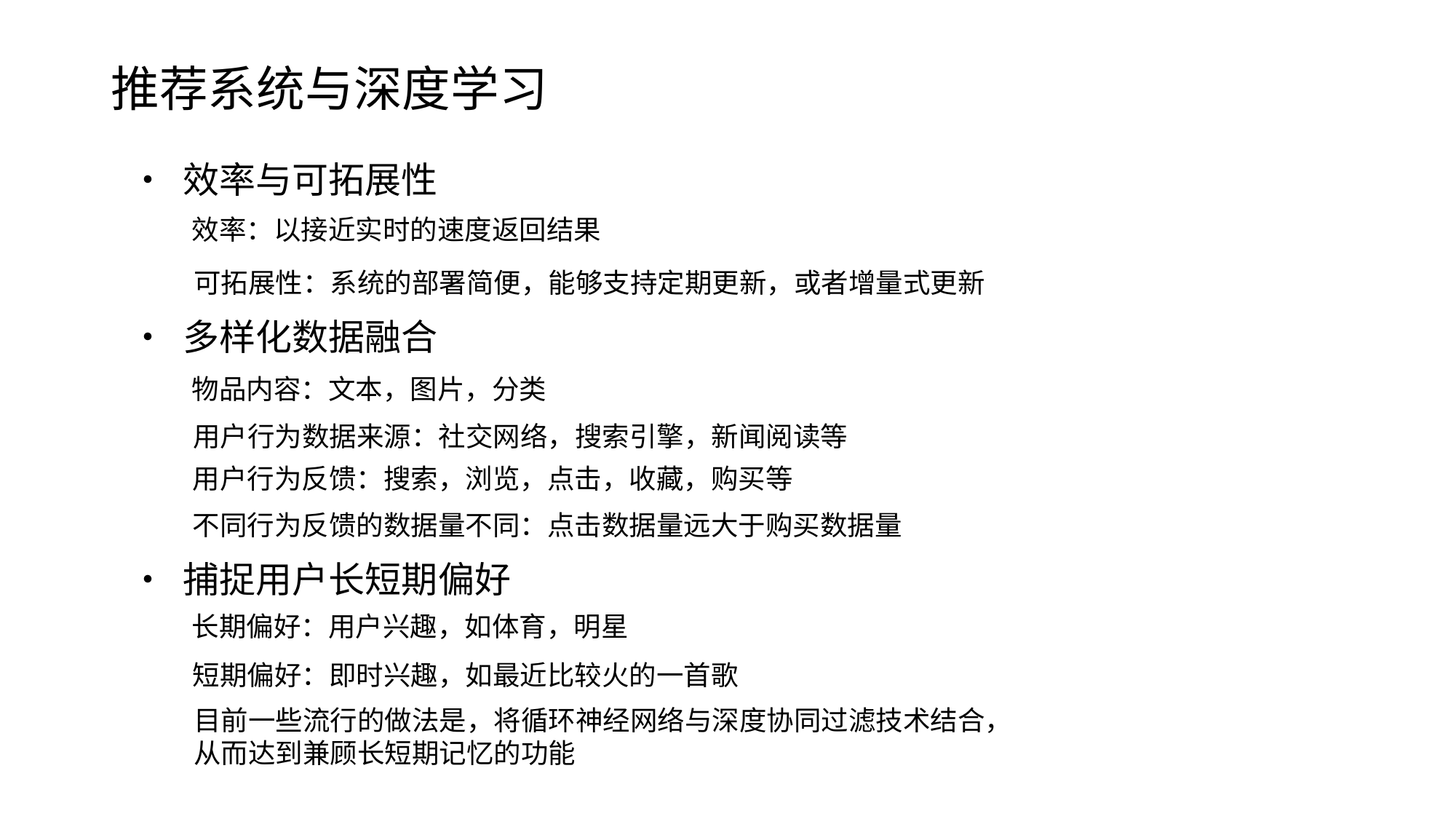

# 推荐系统与深度学习
• 效率与可拓展性
效率：以接近实时的速度返回结果
可拓展性：系统的部署简便，能够支持定期更新，或者增量式更新
• 多样化数据融合
物品内容：文本，图片，分类
用户行为数据来源：社交网络，搜索引擎，新闻阅读等
用户行为反馈：搜索，浏览，点击，收藏，购买等
不同行为反馈的数据量不同：点击数据量远大于购买数据量
• 捕捉用户长短期偏好
长期偏好：用户兴趣，如体育，明星
短期偏好：即时兴趣，如最近比较火的一首歌

目前一些流行的做法是，将循环神经网络与深度协同过滤技术结合，
从而达到兼顾长短期记忆的功能